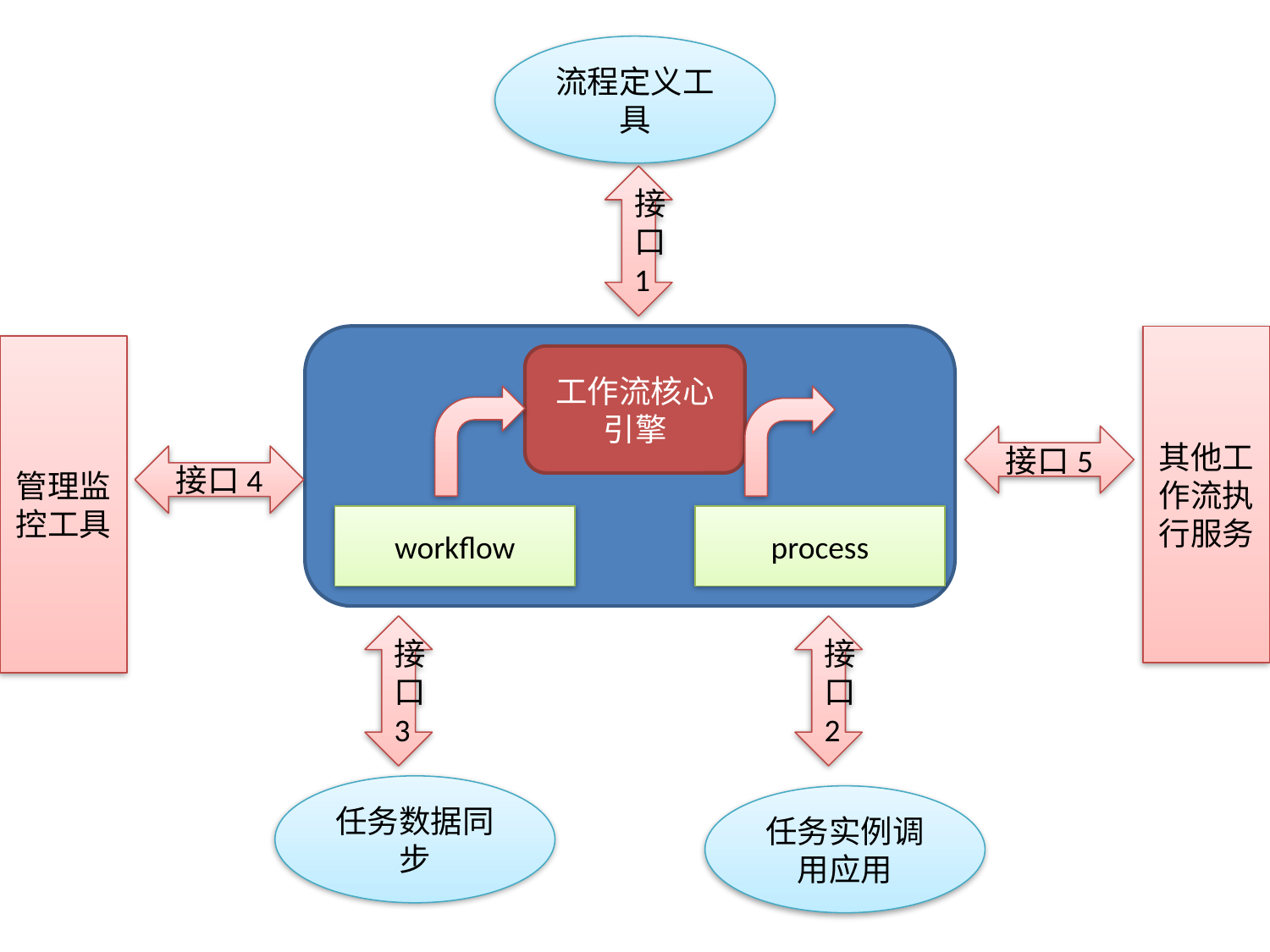

流程定义工具
接口1

其他工作流执行服务
管理监控工具
工作流核心引擎

接口5
接口4
workflow
process
接口3
接口2
任务数据同步
任务实例调用应用